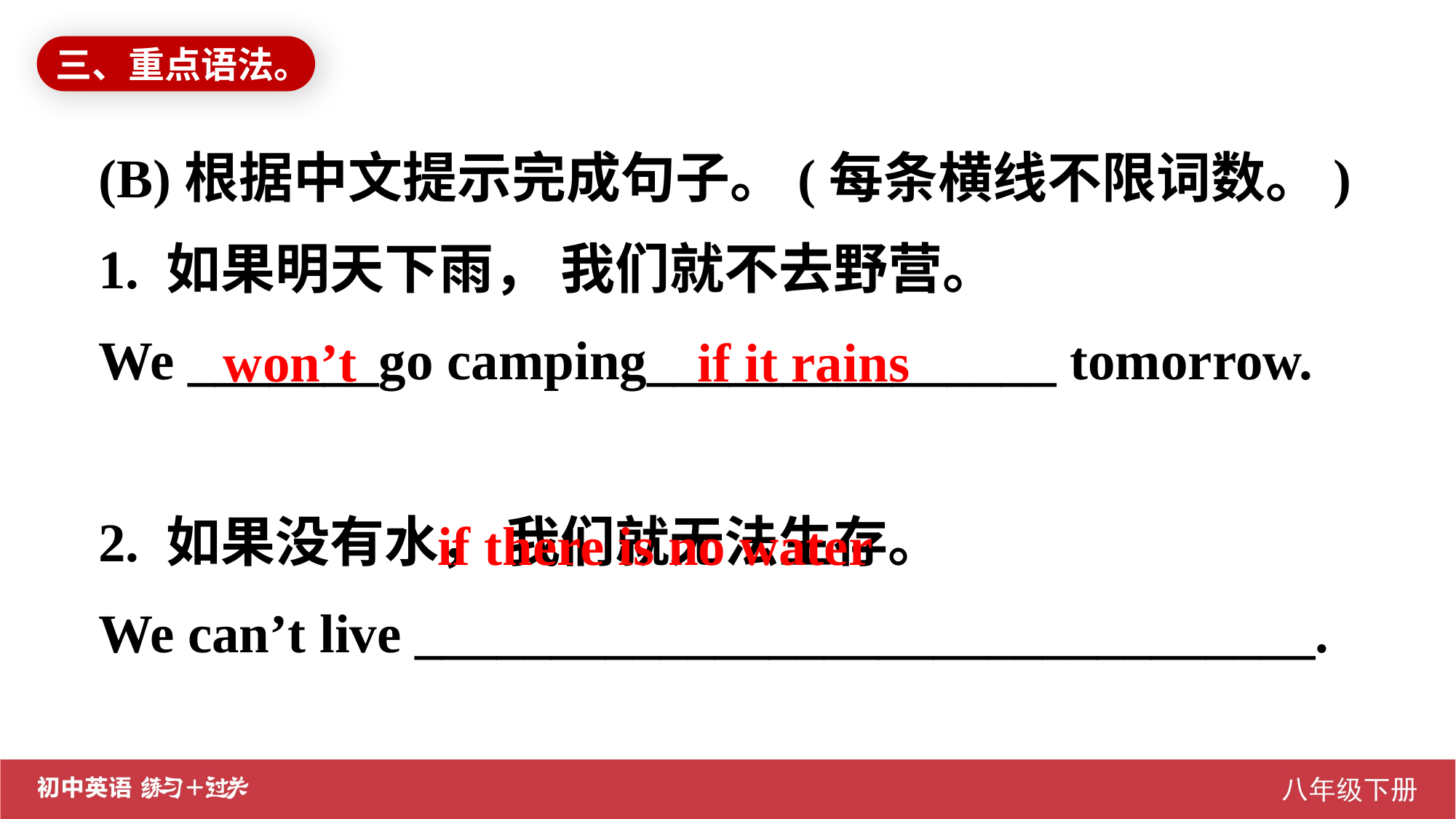

三、重点语法。
(B)根据中文提示完成句子。(每条横线不限词数。)
1. 如果明天下雨， 我们就不去野营。
We _______go camping_______________ tomorrow.
2. 如果没有水， 我们就无法生存。
We can’t live _________________________________.
won’t                         if it rains
if there is no water